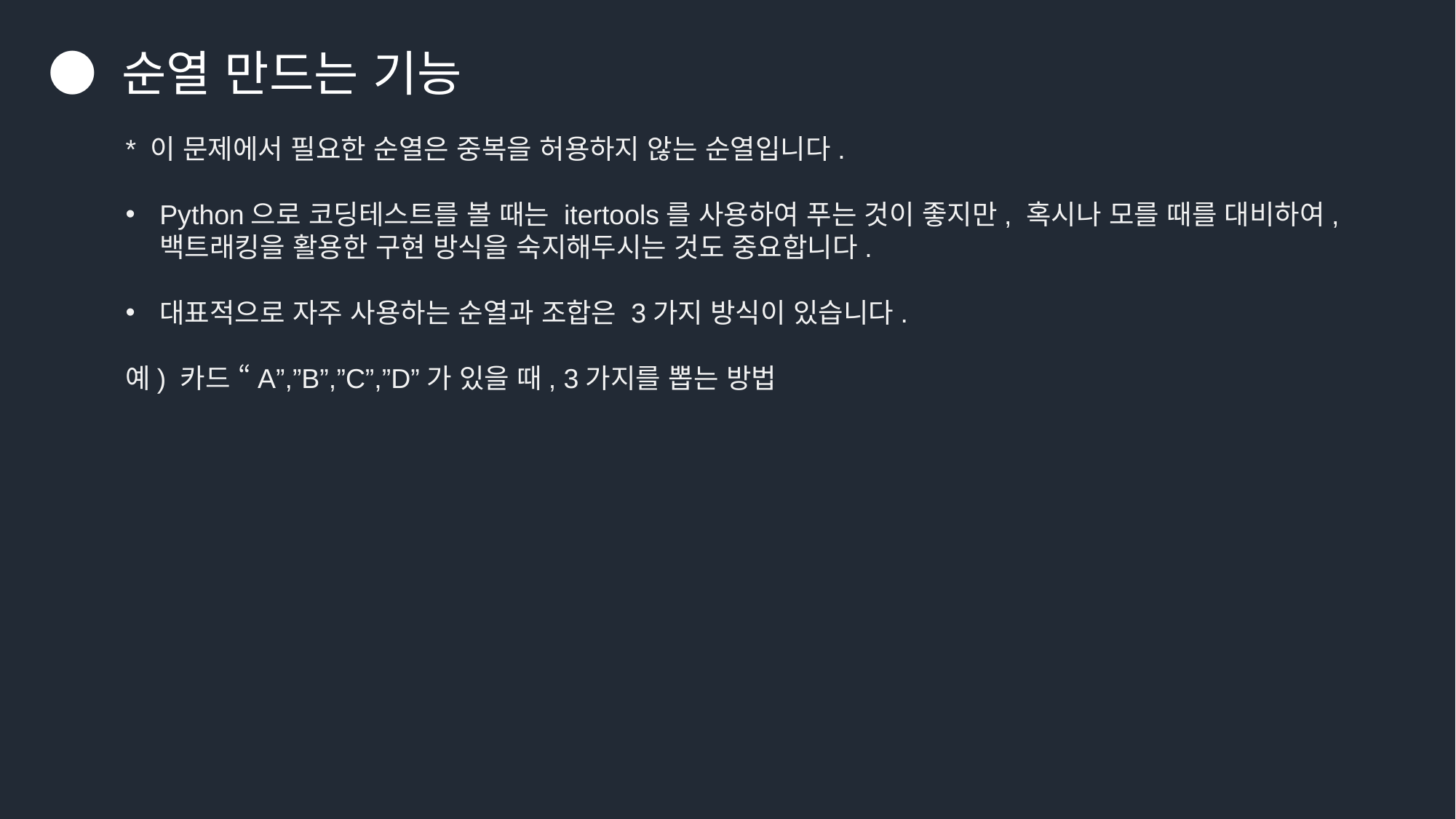

● 순열 만드는 기능
* 이 문제에서 필요한 순열은 중복을 허용하지 않는 순열입니다.

Python으로 코딩테스트를 볼 때는 itertools를 사용하여 푸는 것이 좋지만, 혹시나 모를 때를 대비하여, 백트래킹을 활용한 구현 방식을 숙지해두시는 것도 중요합니다.

대표적으로 자주 사용하는 순열과 조합은 3가지 방식이 있습니다.

예) 카드 “A”,”B”,”C”,”D”가 있을 때, 3가지를 뽑는 방법